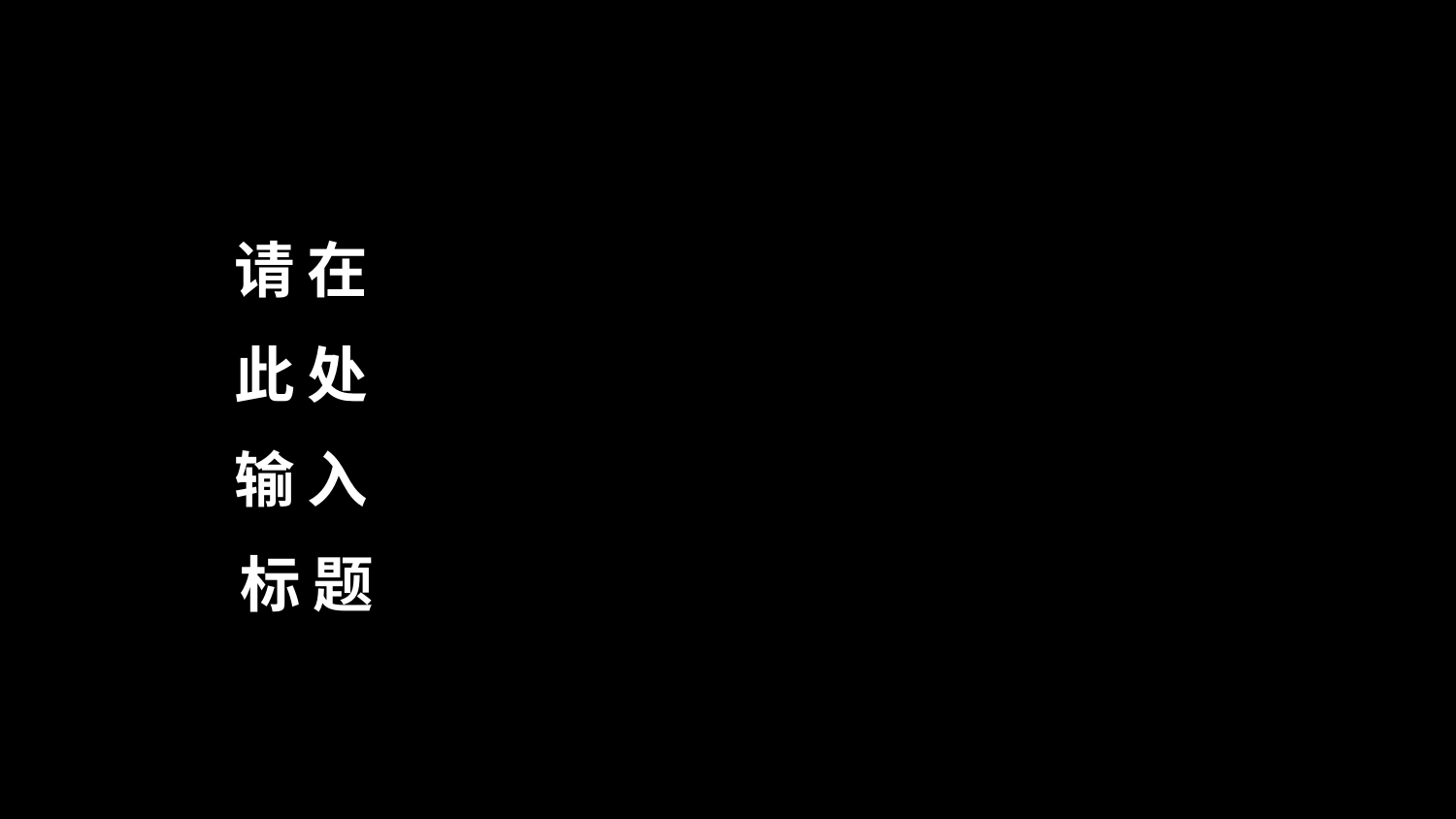

请在此处输入标题
请在此处输入内容1
请在此处输入内容2
请在此处输入内容3
请在此处输入内容4